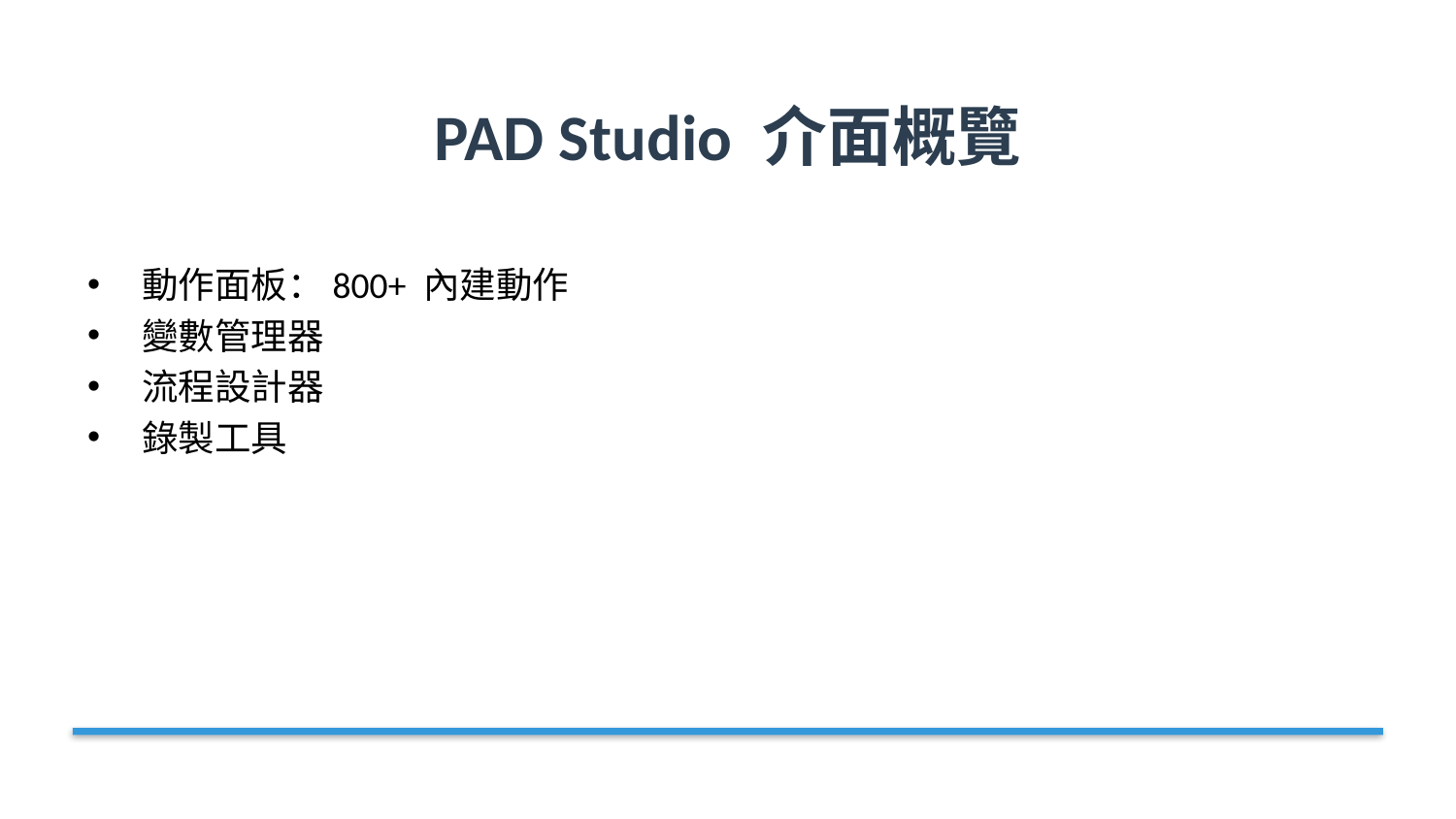

# PAD Studio 介面概覽
動作面板：800+ 內建動作
變數管理器
流程設計器
錄製工具